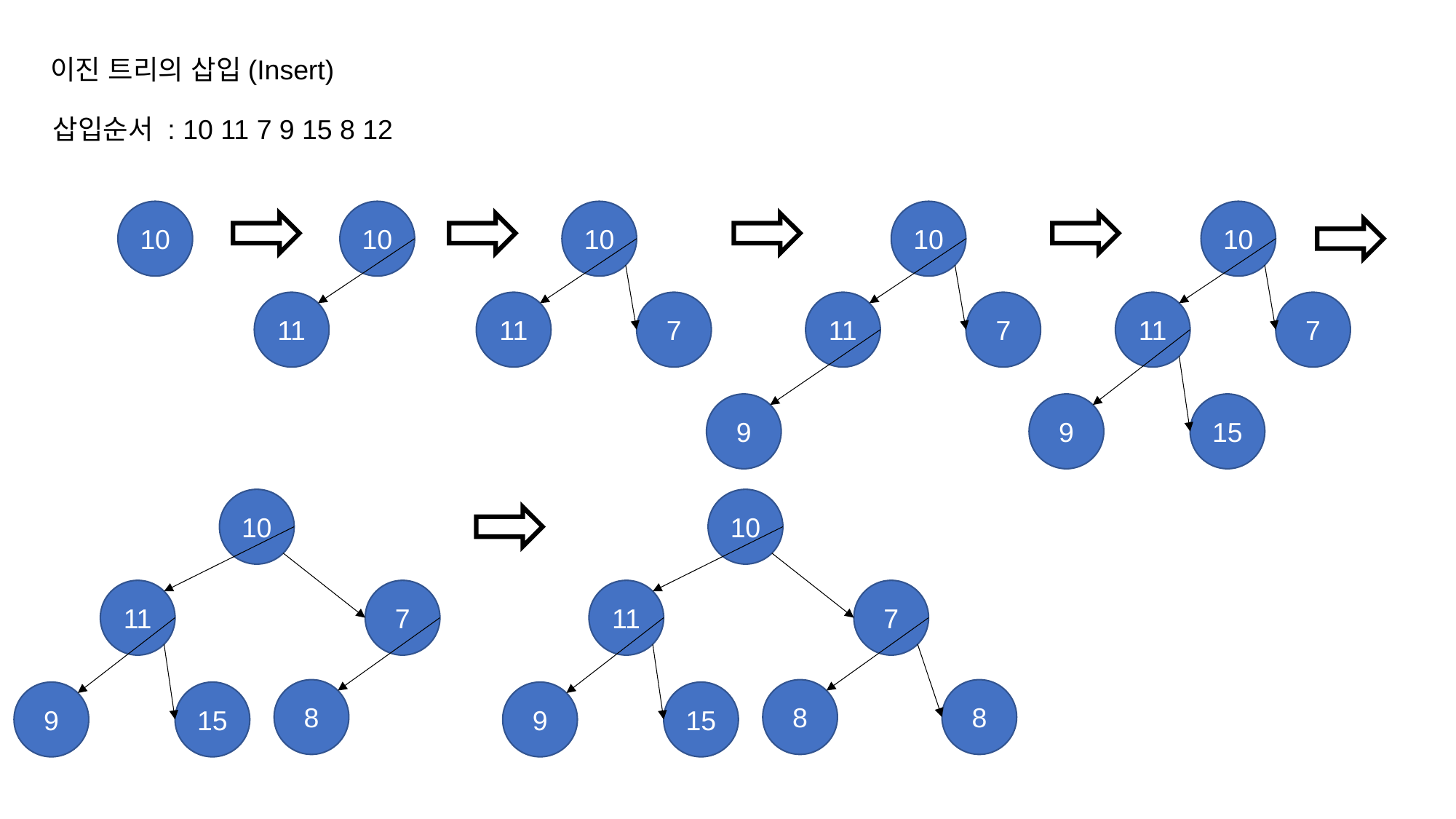

이진 트리의 삽입(Insert)
삽입순서 : 10 11 7 9 15 8 12
10
10
10
10
10

7
7
7
11
11
11
11
9
9
15
10
10

7
7
11
11
8
8
8
9
15
9
15